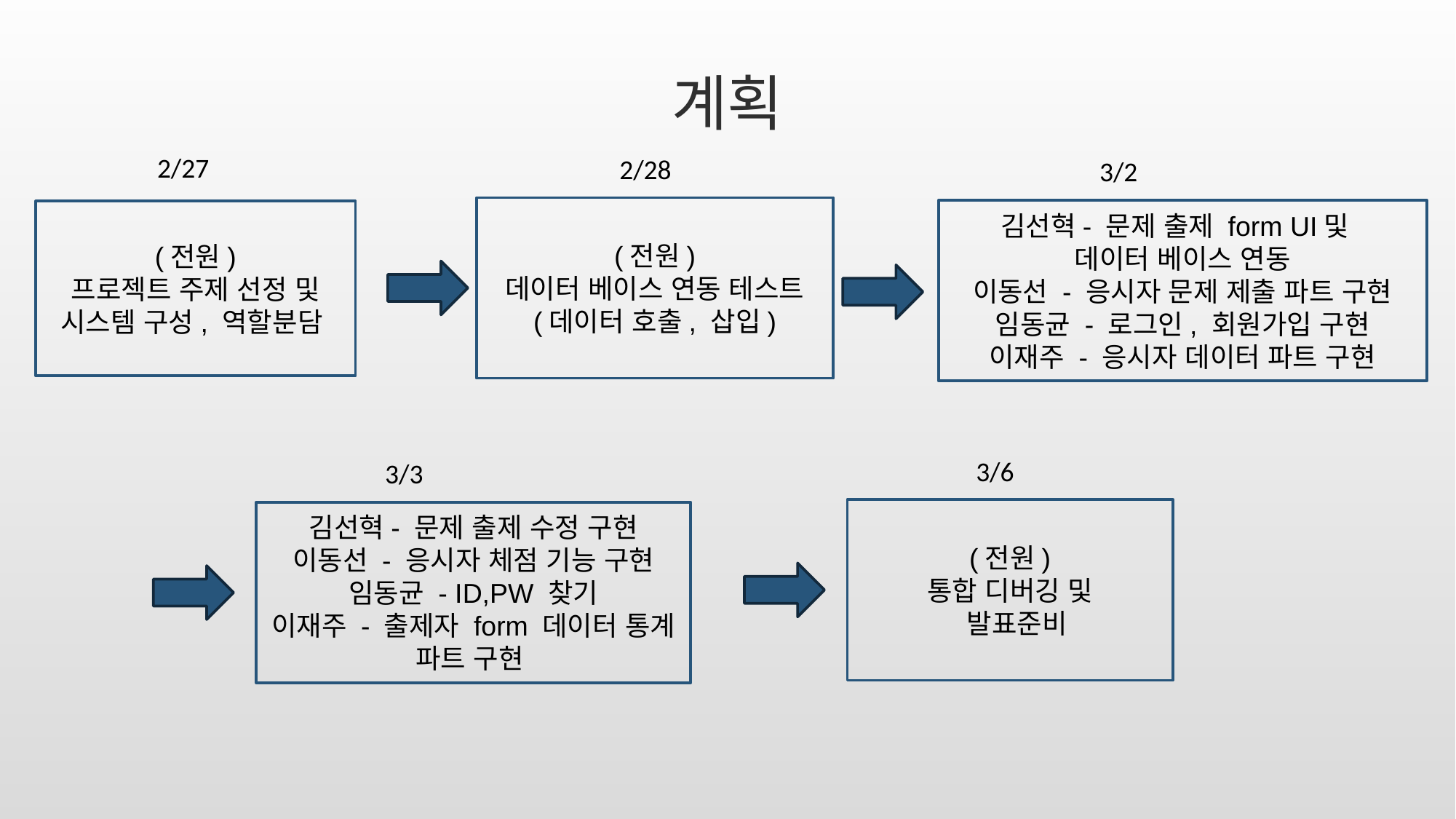

# 계획
2/27
2/28
(전원)
데이터 베이스 연동 테스트
(데이터 호출, 삽입)

3/2
김선혁- 문제 출제 form UI및
데이터 베이스 연동
이동선 - 응시자 문제 제출 파트 구현
임동균 - 로그인, 회원가입 구현
이재주 - 응시자 데이터 파트 구현

(전원)
프로젝트 주제 선정 및 시스템 구성, 역할분담
3/6
(전원)
통합 디버깅 및
 발표준비

3/3
김선혁- 문제 출제 수정 구현
이동선 - 응시자 체점 기능 구현
임동균 - ID,PW 찾기
이재주 - 출제자 form 데이터 통계 파트 구현